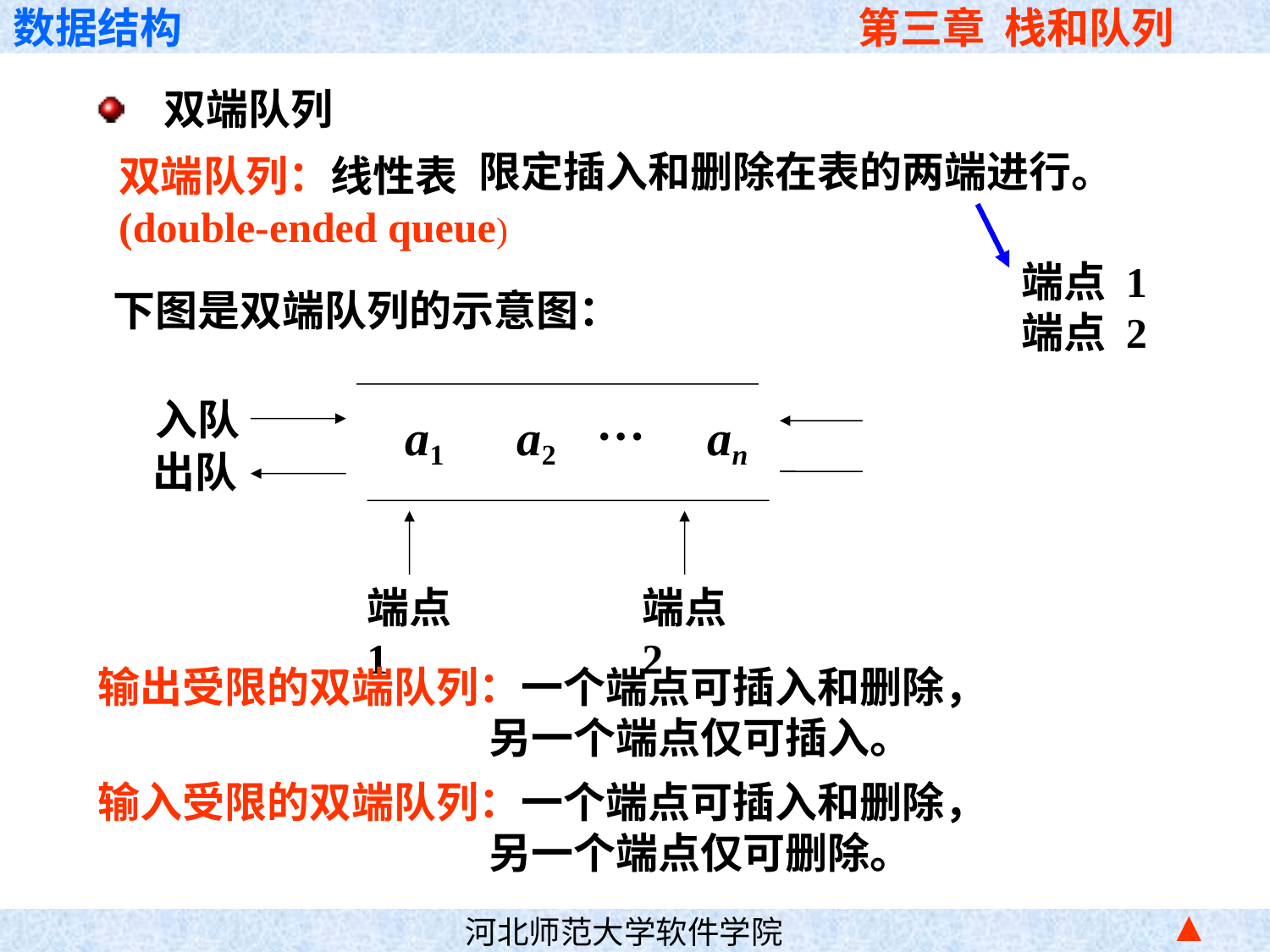

双端队列

限定插入和删除在表的两端进行。
双端队列：线性表
(double-ended queue)

端点 1
端点 2
下图是双端队列的示意图：
　　　　　   a1　a2　…　an

入队
入队

出队
出队

端点 1
端点 2

输出受限的双端队列：一个端点可插入和删除，
                                        另一个端点仅可插入。
输入受限的双端队列：一个端点可插入和删除，
                                        另一个端点仅可删除。
▲